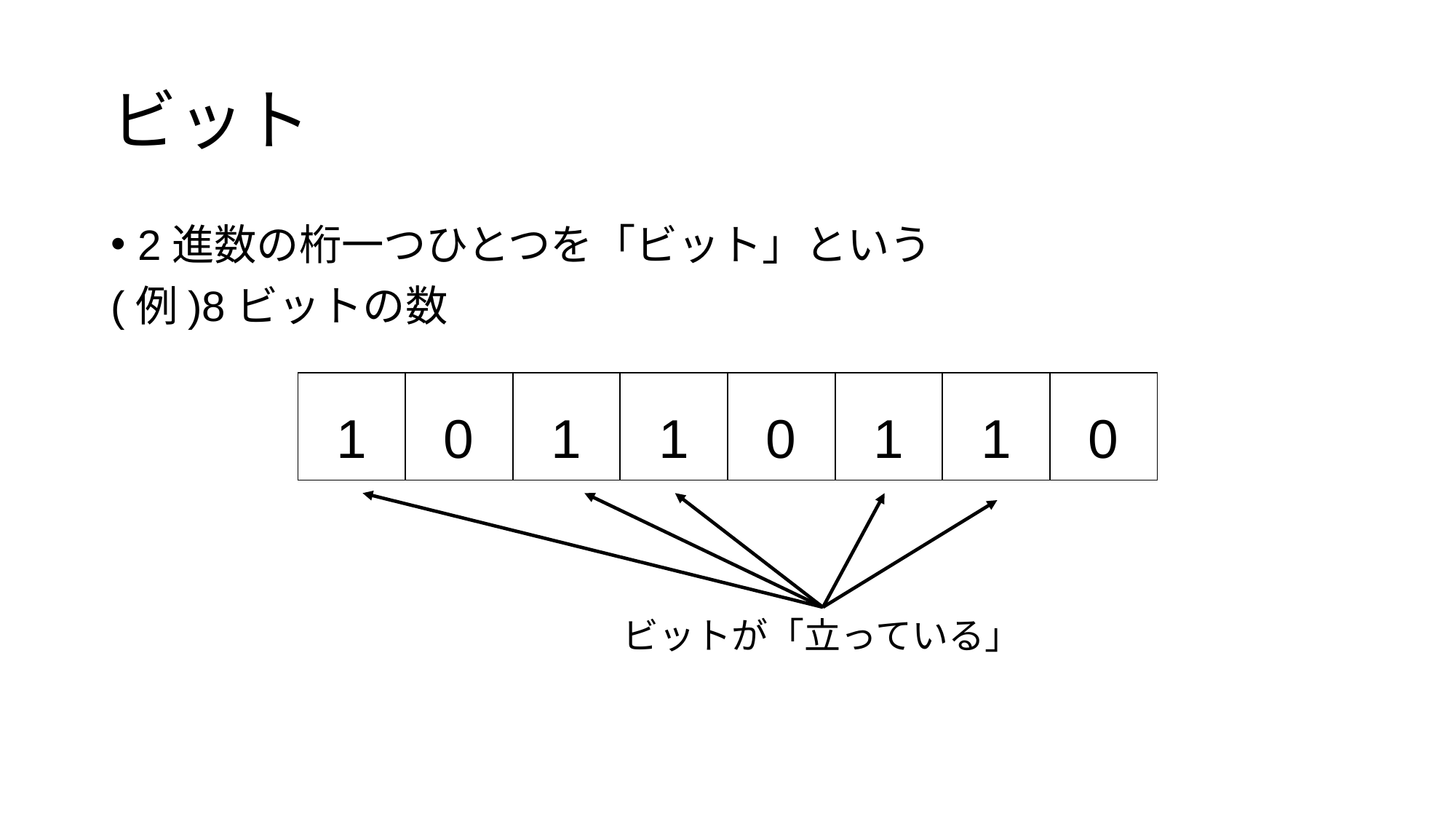

# ビット
2進数の桁一つひとつを「ビット」という
(例)8ビットの数

| 1 | 0 | 1 | 1 | 0 | 1 | 1 | 0 |
| --- | --- | --- | --- | --- | --- | --- | --- |
ビットが「立っている」